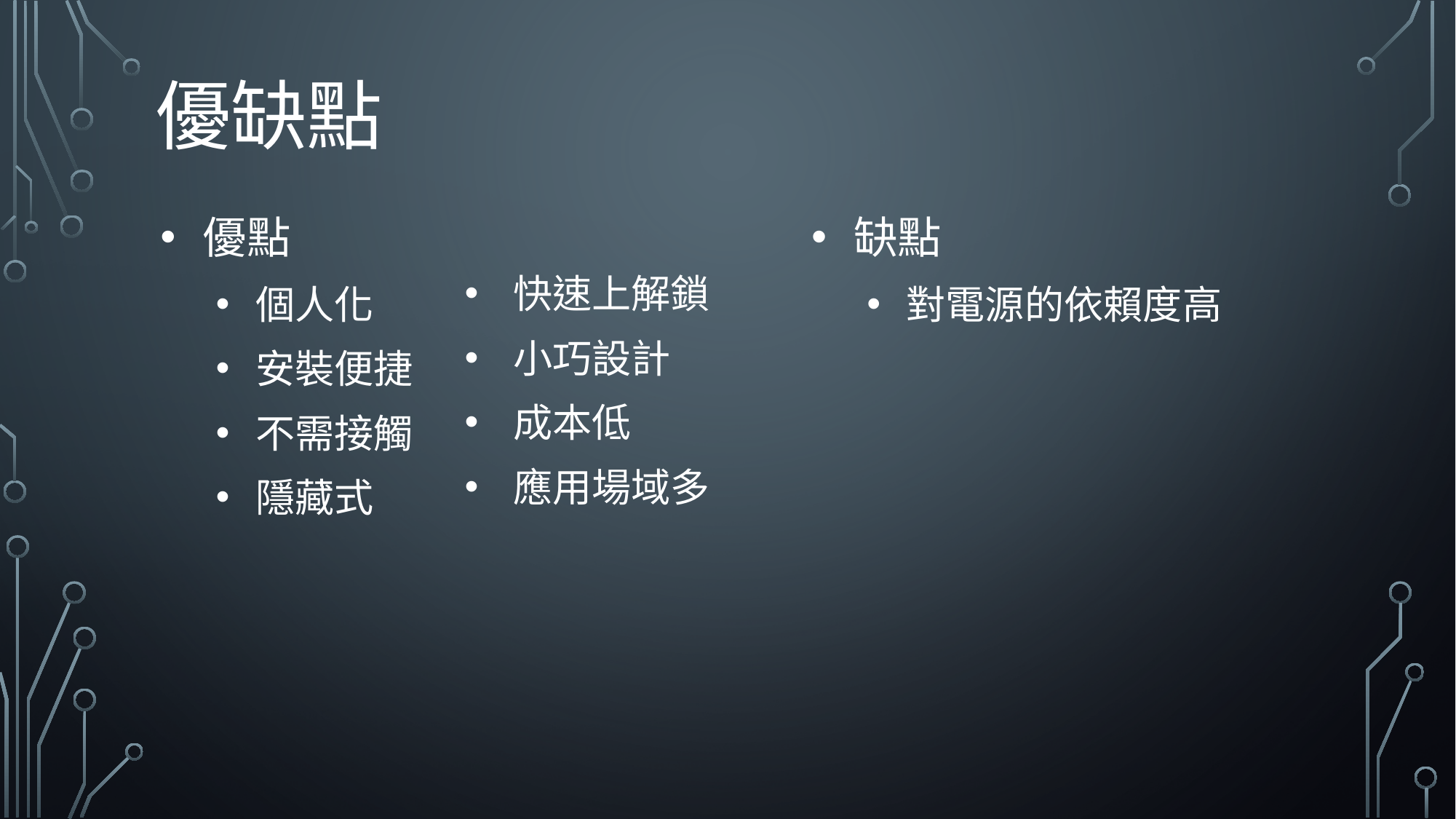

# 優缺點
 優點
 個人化
 安裝便捷
 不需接觸
 隱藏式

 快速上解鎖
 小巧設計
 成本低
 應用場域多
 缺點
 對電源的依賴度高